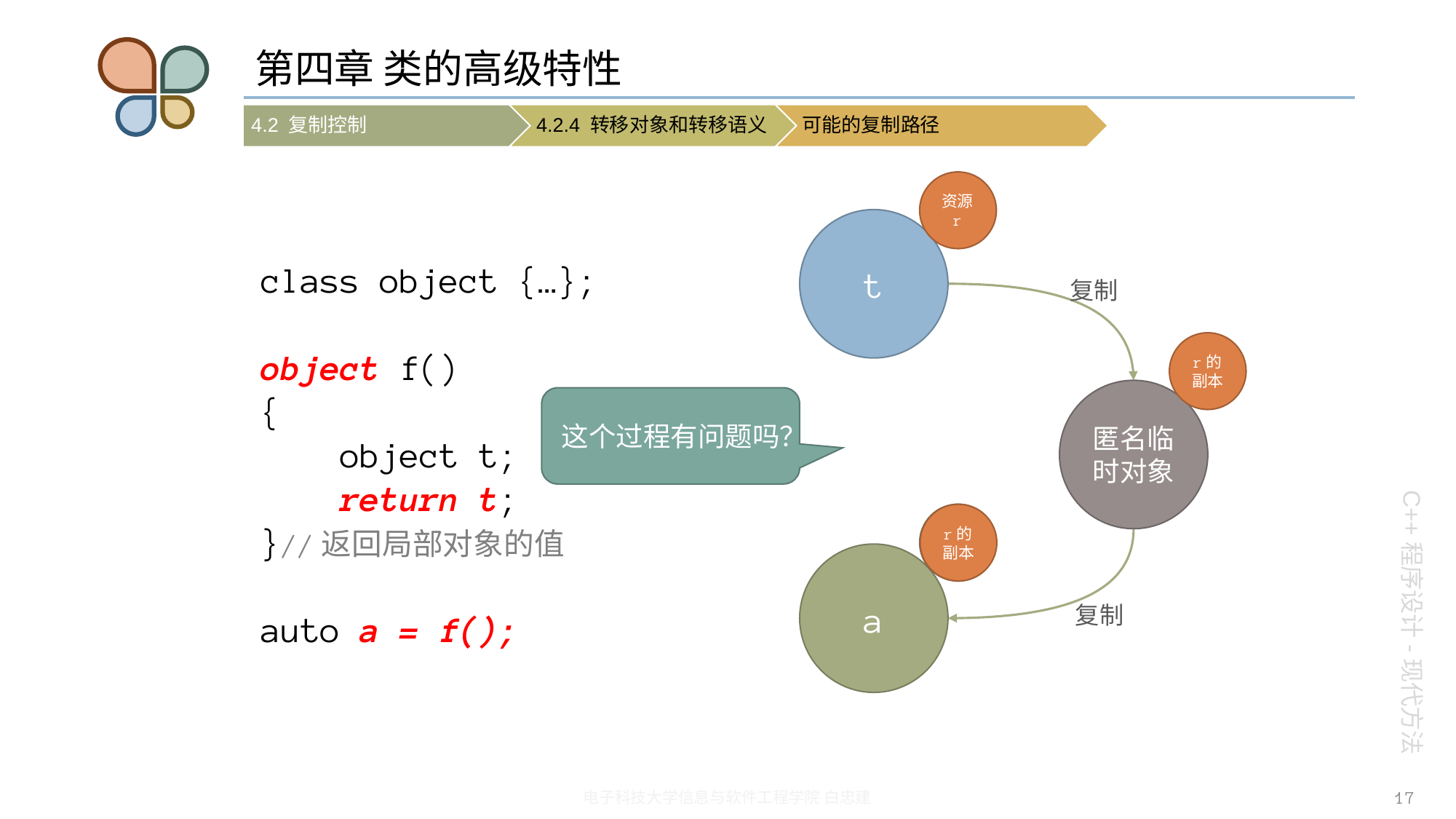

# 第四章 类的高级特性
4.2 复制控制
4.2.4 转移对象和转移语义
可能的复制路径
资源r
t
class object {…};

object f()
{
    object t;
    return t;
}//返回局部对象的值

auto a = f();
复制
r的副本
匿名临时对象
这个过程有问题吗？
资源s
a
r的副本
复制
17